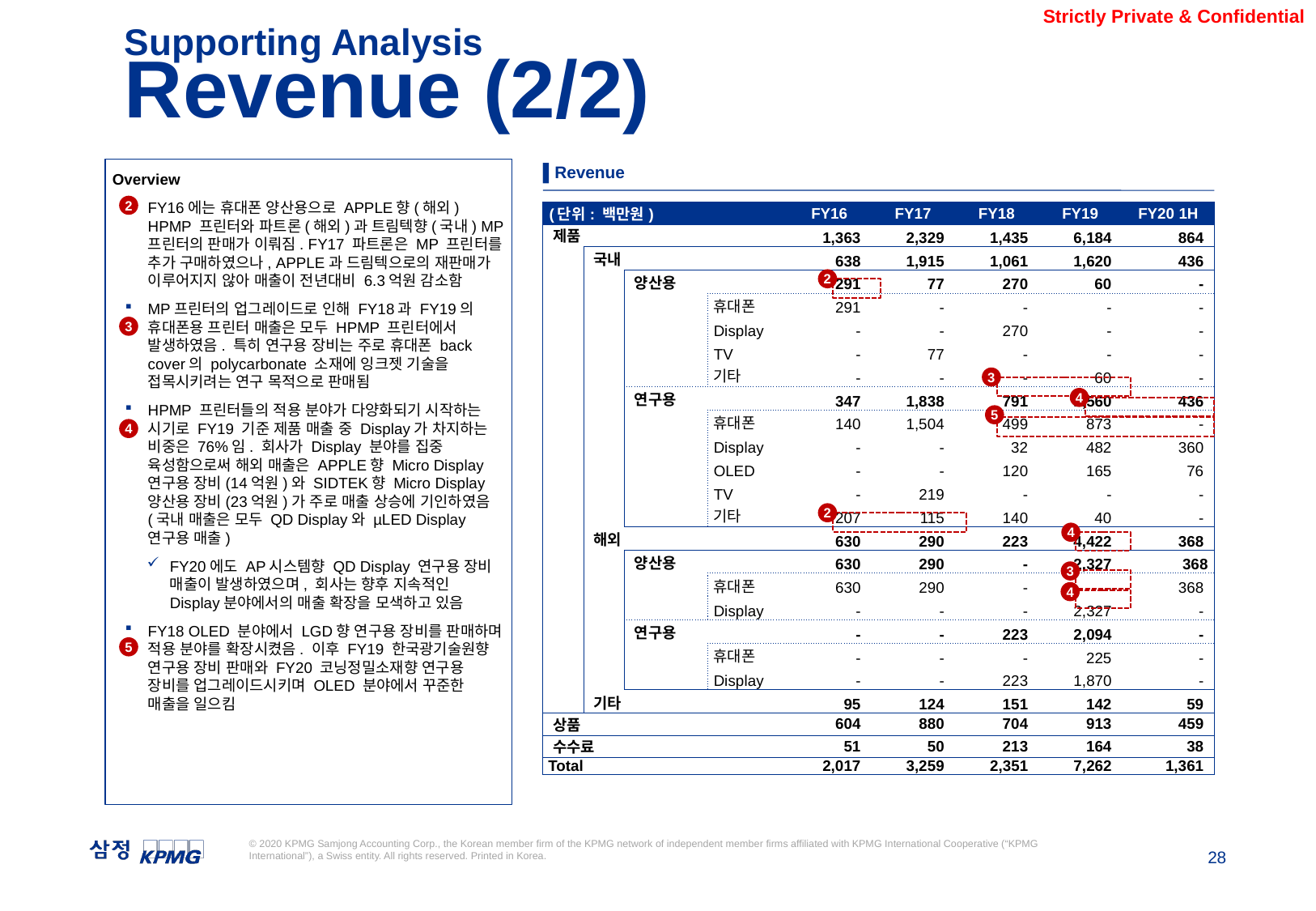

Supporting Analysis
Revenue (2/2)
▌Revenue

Overview
FY16에는 휴대폰 양산용으로 APPLE향(해외) HPMP 프린터와 파트론(해외)과 트림텍향(국내) MP 프린터의 판매가 이뤄짐. FY17 파트론은 MP 프린터를 추가 구매하였으나, APPLE과 드림텍으로의 재판매가 이루어지지 않아 매출이 전년대비 6.3억원 감소함
MP프린터의 업그레이드로 인해 FY18과 FY19의 휴대폰용 프린터 매출은 모두 HPMP 프린터에서 발생하였음. 특히 연구용 장비는 주로 휴대폰 back cover의 polycarbonate 소재에 잉크젯 기술을 접목시키려는 연구 목적으로 판매됨
HPMP 프린터들의 적용 분야가 다양화되기 시작하는 시기로 FY19 기준 제품 매출 중 Display가 차지하는 비중은 76%임. 회사가 Display 분야를 집중 육성함으로써 해외 매출은 APPLE향 Micro Display 연구용 장비(14억원)와 SIDTEK향 Micro Display 양산용 장비(23억원)가 주로 매출 상승에 기인하였음 (국내 매출은 모두 QD Display와 µLED Display 연구용 매출)
FY20에도 AP시스템향 QD Display 연구용 장비 매출이 발생하였으며, 회사는 향후 지속적인 Display분야에서의 매출 확장을 모색하고 있음
FY18 OLED 분야에서 LGD향 연구용 장비를 판매하며 적용 분야를 확장시켰음. 이후 FY19 한국광기술원향 연구용 장비 판매와 FY20 코닝정밀소재향 연구용 장비를 업그레이드시키며 OLED 분야에서 꾸준한 매출을 일으킴

2
| (단위: 백만원) |  |  |  | FY16 | FY17 | FY18 | FY19 | FY20 1H |
| --- | --- | --- | --- | --- | --- | --- | --- | --- |
| 제품 |  |  |  | 1,363 | 2,329 | 1,435 | 6,184 | 864 |
|  | 국내 |  |  | 638 | 1,915 | 1,061 | 1,620 | 436 |
|  |  | 양산용 |  | 291 | 77 | 270 | 60 | - |
|  |  |  | 휴대폰 | 291 | - | - | - | - |
|  |  |  | Display | - | - | 270 | - | - |
|  |  |  | TV | - | 77 | - | - | - |
|  |  |  | 기타 | - | - | - | 60 | - |
|  |  | 연구용 |  | 347 | 1,838 | 791 | 1,560 | 436 |
|  |  |  | 휴대폰 | 140 | 1,504 | 499 | 873 | - |
|  |  |  | Display | - | - | 32 | 482 | 360 |
|  |  |  | OLED | - | - | 120 | 165 | 76 |
|  |  |  | TV | - | 219 | - | - | - |
|  |  |  | 기타 | 207 | 115 | 140 | 40 | - |
|  | 해외 |  |  | 630 | 290 | 223 | 4,422 | 368 |
|  |  | 양산용 |  | 630 | 290 | - | 2,327 | 368 |
|  |  |  | 휴대폰 | 630 | 290 | - | - | 368 |
|  |  |  | Display | - | - | - | 2,327 | - |
|  |  | 연구용 |  | - | - | 223 | 2,094 | - |
|  |  |  | 휴대폰 | - | - | - | 225 | - |
|  |  |  | Display | - | - | 223 | 1,870 | - |
|  | 기타 |  |  | 95 | 124 | 151 | 142 | 59 |
| 상품 |  |  |  | 604 | 880 | 704 | 913 | 459 |
| 수수료 |  |  |  | 51 | 50 | 213 | 164 | 38 |
| Total |  |  |  | 2,017 | 3,259 | 2,351 | 7,262 | 1,361 |
2

3
3

4

5

4
2

4

3

4

5